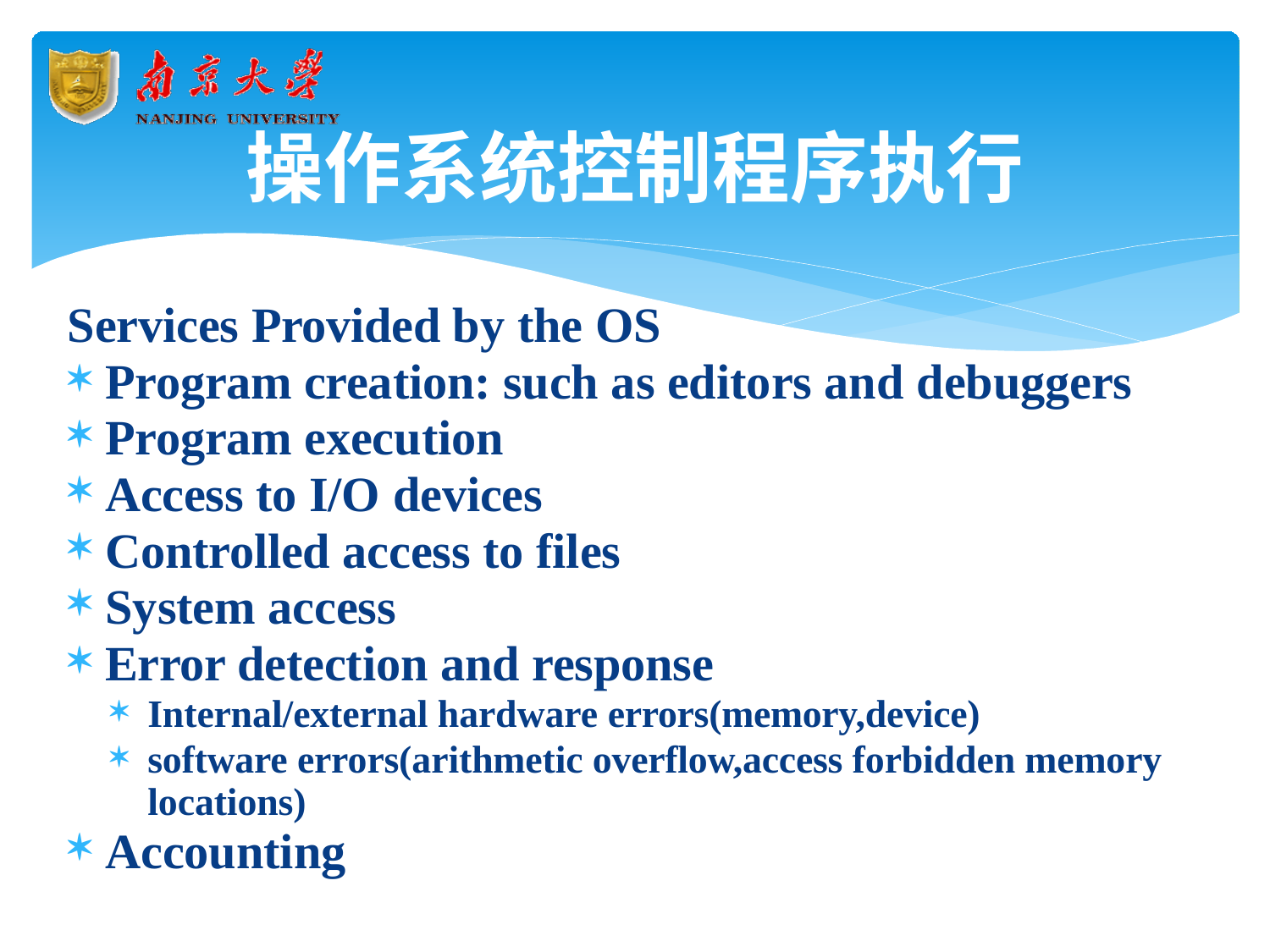

# 操作系统控制程序执行
Services Provided by the OS
Program creation: such as editors and debuggers
Program execution
Access to I/O devices
Controlled access to files
System access
Error detection and response
Internal/external hardware errors(memory,device)
software errors(arithmetic overflow,access forbidden memory  locations)
Accounting